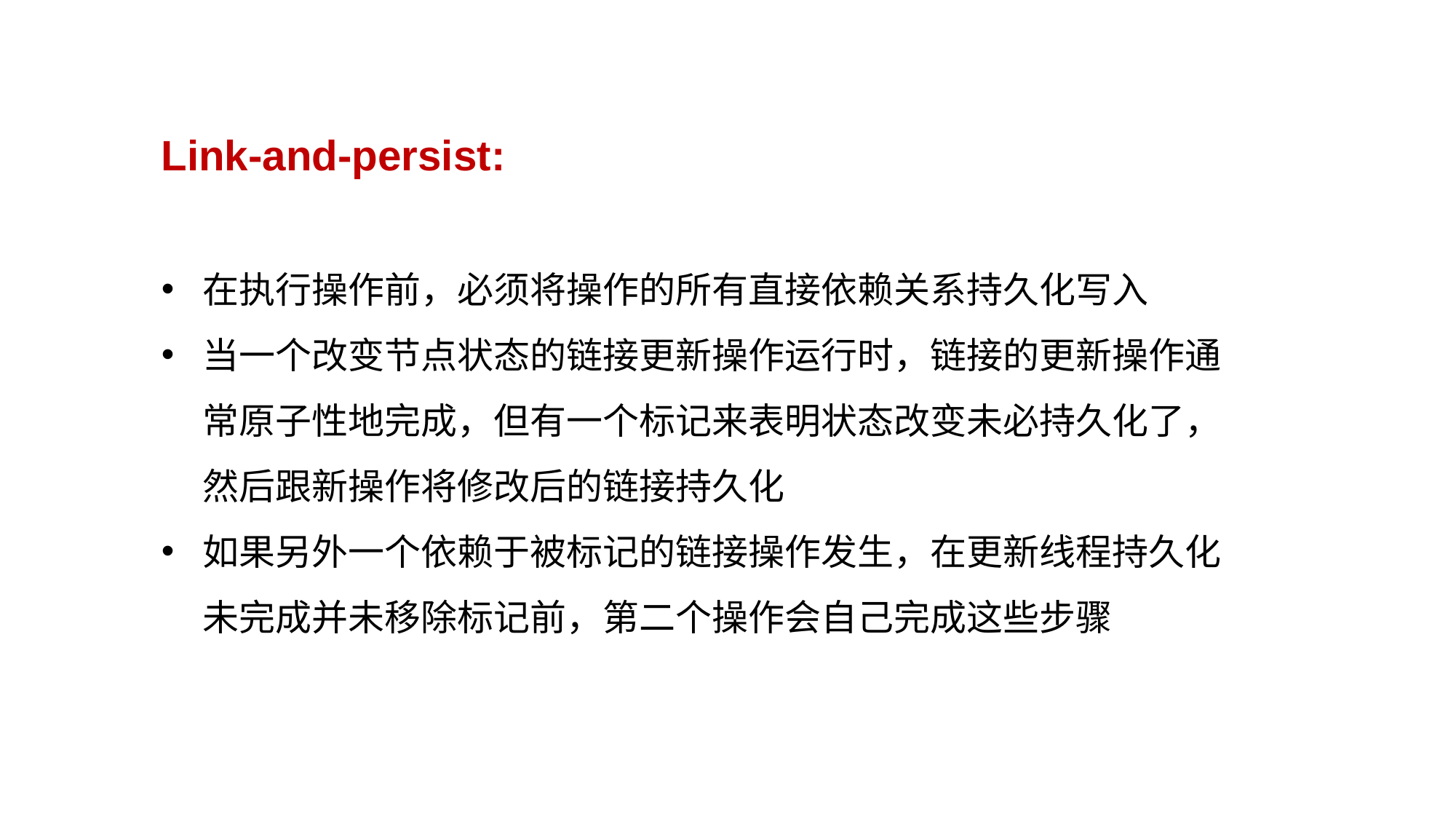

Link-and-persist:

在执行操作前，必须将操作的所有直接依赖关系持久化写入
当一个改变节点状态的链接更新操作运行时，链接的更新操作通常原子性地完成，但有一个标记来表明状态改变未必持久化了，然后跟新操作将修改后的链接持久化
如果另外一个依赖于被标记的链接操作发生，在更新线程持久化未完成并未移除标记前，第二个操作会自己完成这些步骤